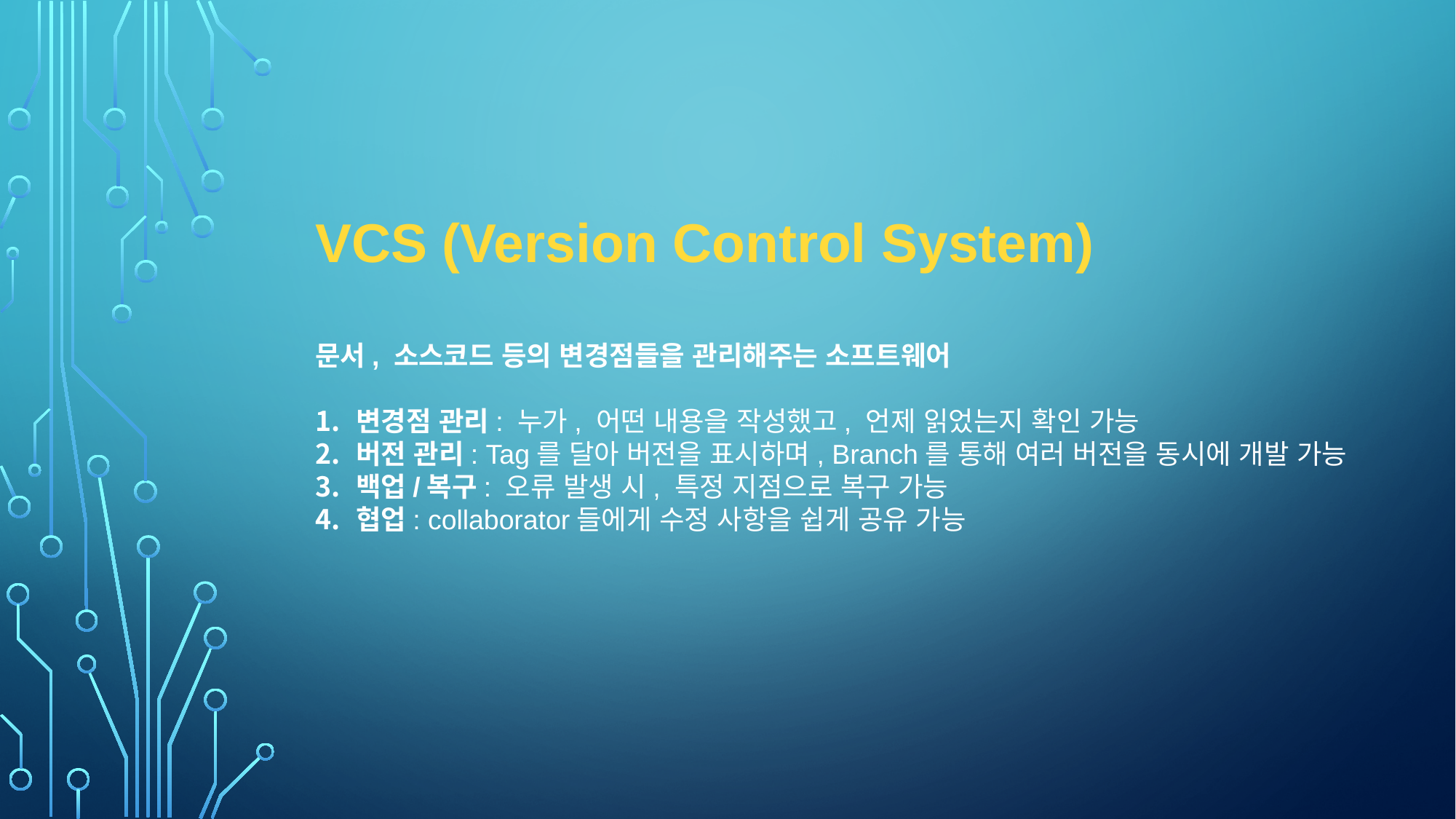

VCS (Version Control System)

문서, 소스코드 등의 변경점들을 관리해주는 소프트웨어

변경점 관리: 누가, 어떤 내용을 작성했고, 언제 읽었는지 확인 가능
버전 관리: Tag를 달아 버전을 표시하며, Branch를 통해 여러 버전을 동시에 개발 가능
백업/복구: 오류 발생 시, 특정 지점으로 복구 가능
협업: collaborator들에게 수정 사항을 쉽게 공유 가능